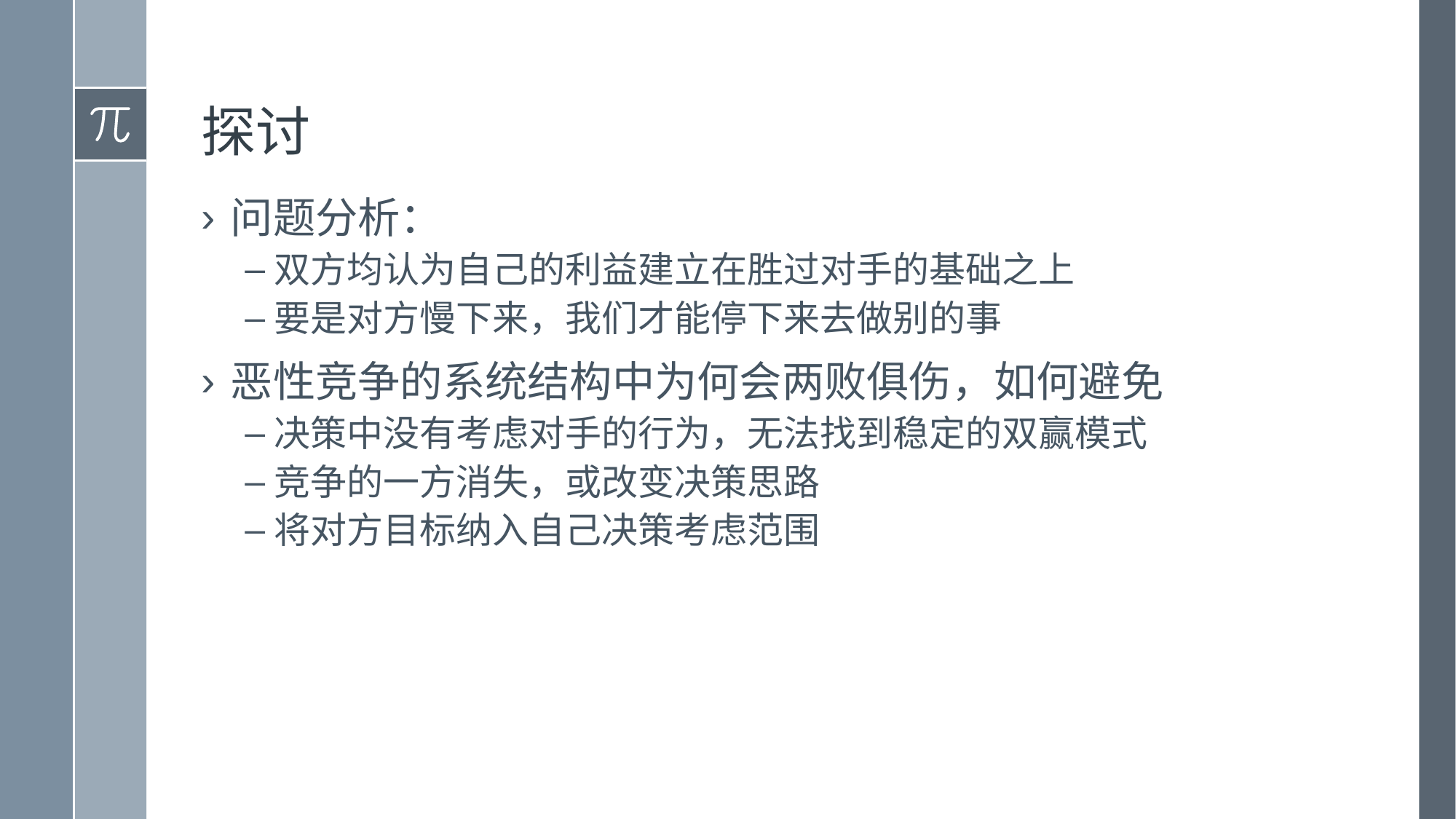

# 探讨
问题分析：
双方均认为自己的利益建立在胜过对手的基础之上
要是对方慢下来，我们才能停下来去做别的事
恶性竞争的系统结构中为何会两败俱伤，如何避免
决策中没有考虑对手的行为，无法找到稳定的双赢模式
竞争的一方消失，或改变决策思路
将对方目标纳入自己决策考虑范围